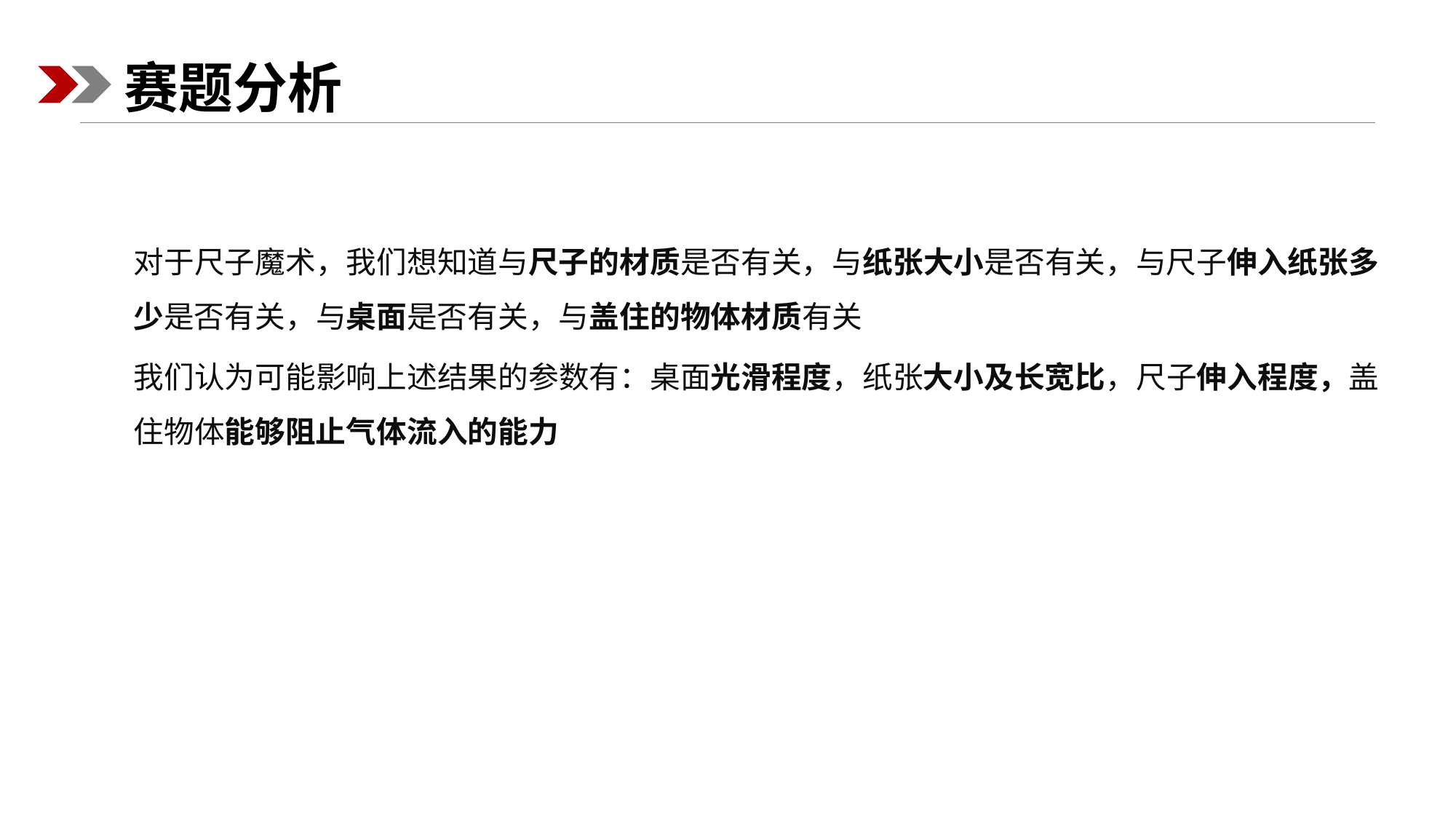

赛题分析
对于尺子魔术，我们想知道与尺子的材质是否有关，与纸张大小是否有关，与尺子伸入纸张多少是否有关，与桌面是否有关，与盖住的物体材质有关
我们认为可能影响上述结果的参数有：桌面光滑程度，纸张大小及长宽比，尺子伸入程度，盖住物体能够阻止气体流入的能力